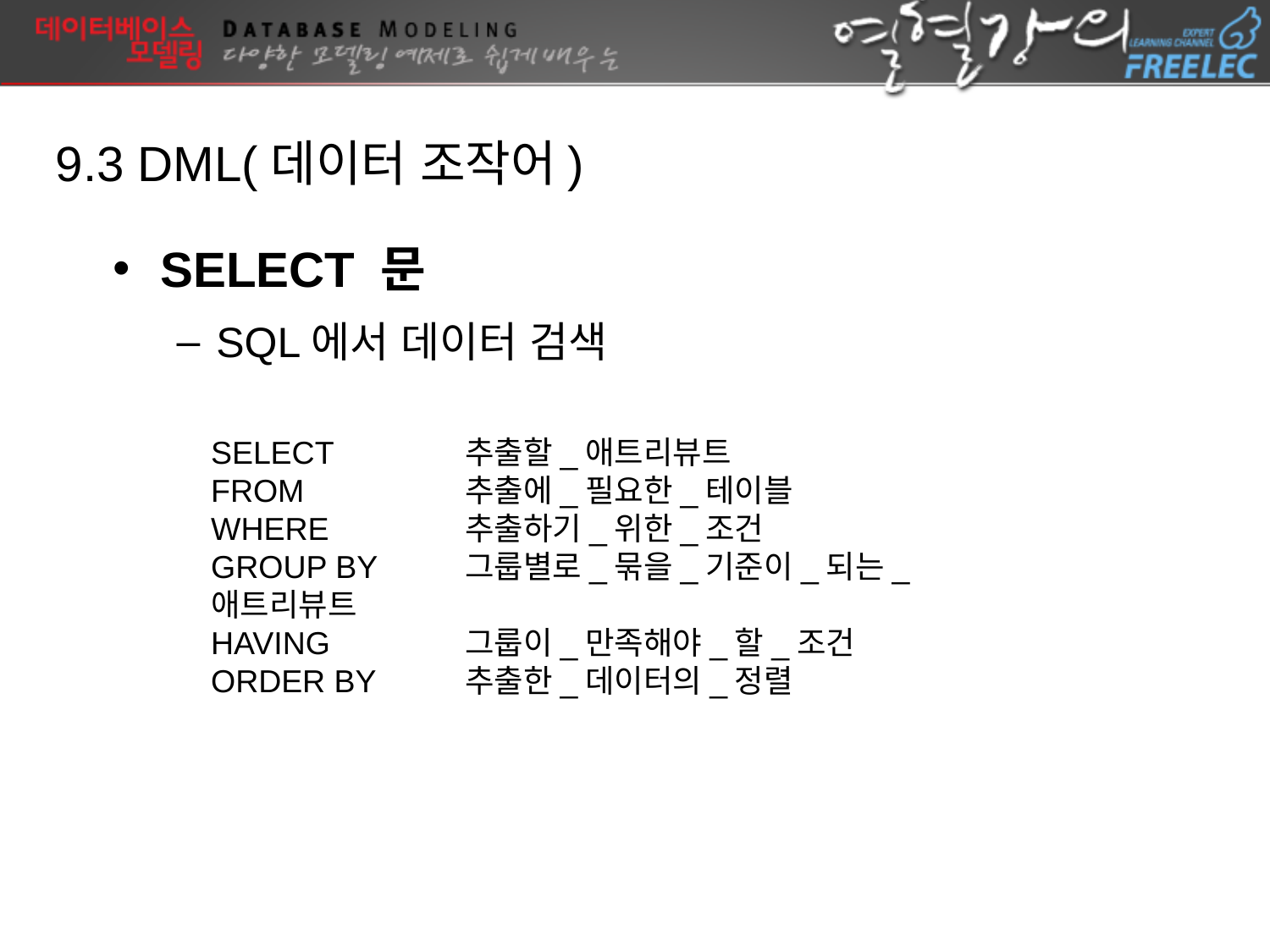

9.3 DML(데이터 조작어)
SELECT 문
SQL에서 데이터 검색
SELECT		추출할_애트리뷰트
FROM		추출에_필요한_테이블
WHERE		추출하기_위한_조건
GROUP BY	그룹별로_묶을_기준이_되는_애트리뷰트
HAVING		그룹이_만족해야_할_조건
ORDER BY	추출한_데이터의_정렬